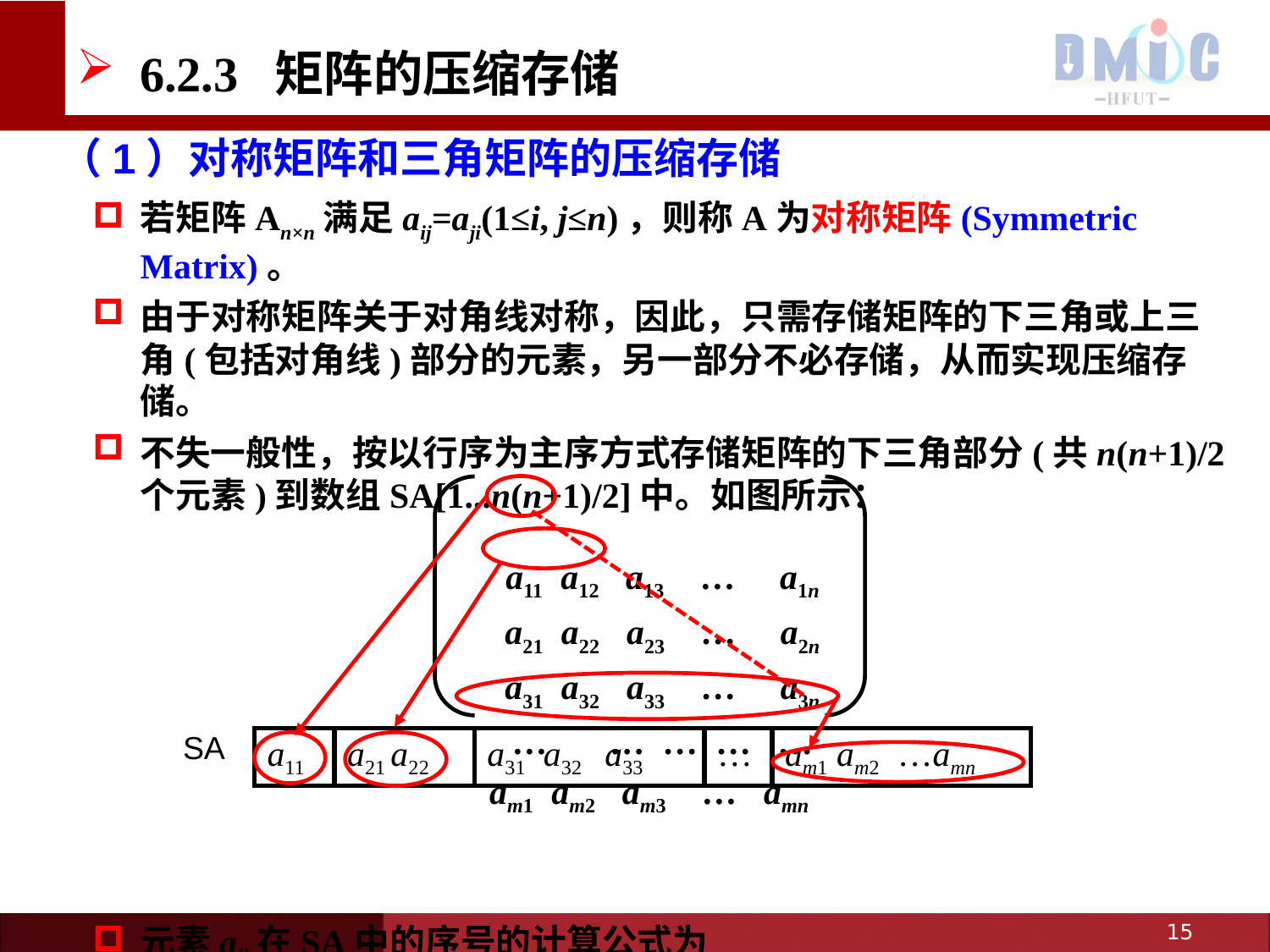

15
6.2.3  矩阵的压缩存储
# （1）对称矩阵和三角矩阵的压缩存储
若矩阵An×n满足aij=aji(1≤i, j≤n)，则称A为对称矩阵(Symmetric Matrix)。
由于对称矩阵关于对角线对称，因此，只需存储矩阵的下三角或上三角(包括对角线)部分的元素，另一部分不必存储，从而实现压缩存储。
不失一般性，按以行序为主序方式存储矩阵的下三角部分(共n(n+1)/2个元素)到数组SA[1...n(n+1)/2]中。如图所示：
a11  a12   a13    …     a1n
a21  a22   a23    …     a2n
a31  a32   a33    …     a3n
…       …  …  …   …
am1  am2   am3    …   amn

元素aij在SA中的序号的计算公式为
num(i, j)=1+2+3+…+(i-1)+j=i(i-1)/2+j   (i ≥ j)

SA
| a11 | a21 a22 | a31 a32 a33 | … | am1 am2 …amn |
| --- | --- | --- | --- | --- |